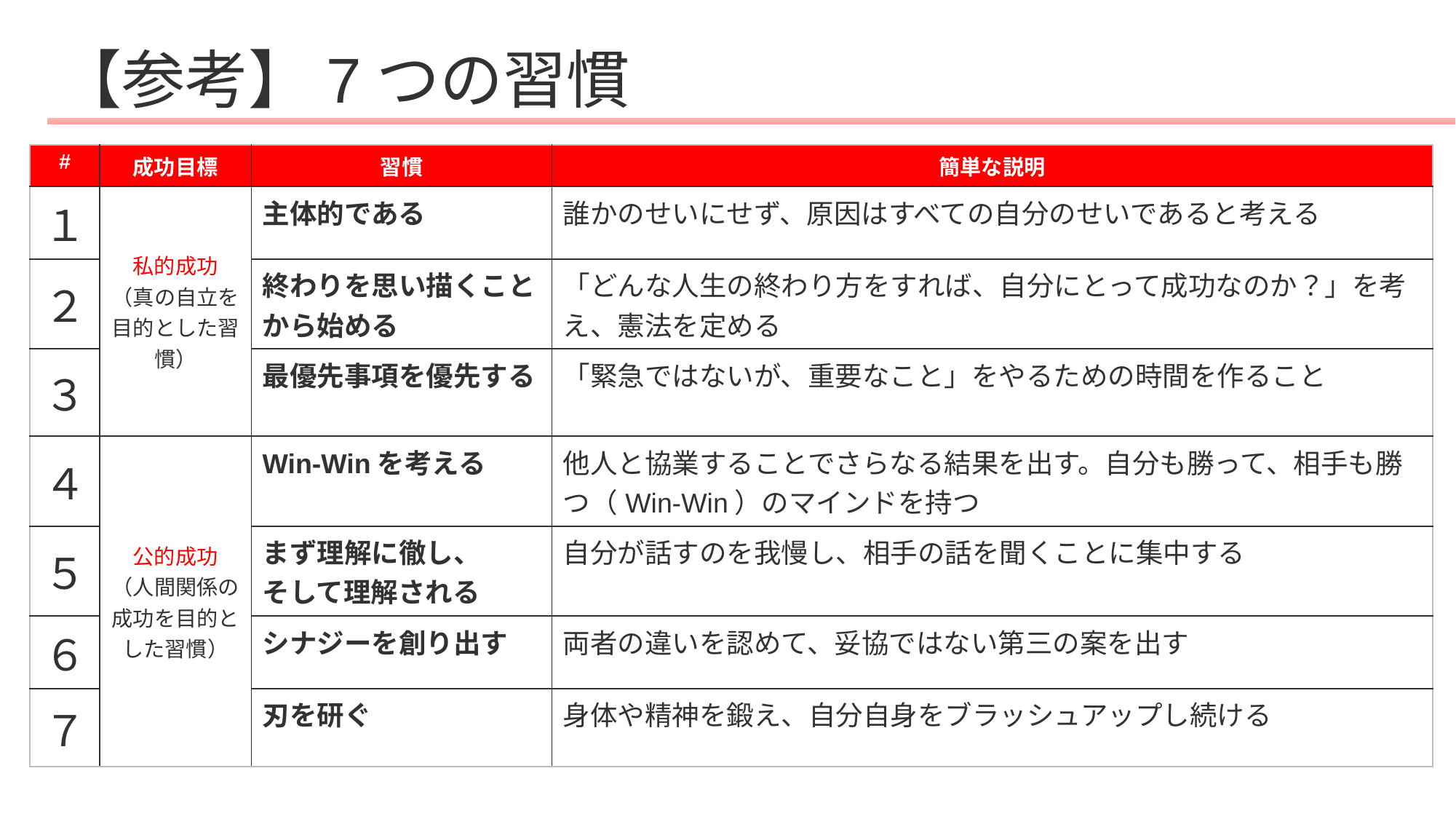

# 【参考】7つの習慣
| # | 成功目標 | 習慣 | 簡単な説明 |
| --- | --- | --- | --- |
| １ | 私的成功 （真の自立を目的とした習慣） | 主体的である | 誰かのせいにせず、原因はすべての自分のせいであると考える |
| ２ |  | 終わりを思い描くことから始める | 「どんな人生の終わり方をすれば、自分にとって成功なのか？」を考え、憲法を定める |
| ３ |  | 最優先事項を優先する | 「緊急ではないが、重要なこと」をやるための時間を作ること |
| ４ | 公的成功 （人間関係の成功を目的とした習慣） | Win-Winを考える | 他人と協業することでさらなる結果を出す。自分も勝って、相手も勝つ（Win-Win）のマインドを持つ |
| ５ |  | まず理解に徹し、 そして理解される | 自分が話すのを我慢し、相手の話を聞くことに集中する |
| ６ |  | シナジーを創り出す | 両者の違いを認めて、妥協ではない第三の案を出す |
| ７ |  | 刃を研ぐ | 身体や精神を鍛え、自分自身をブラッシュアップし続ける |
137